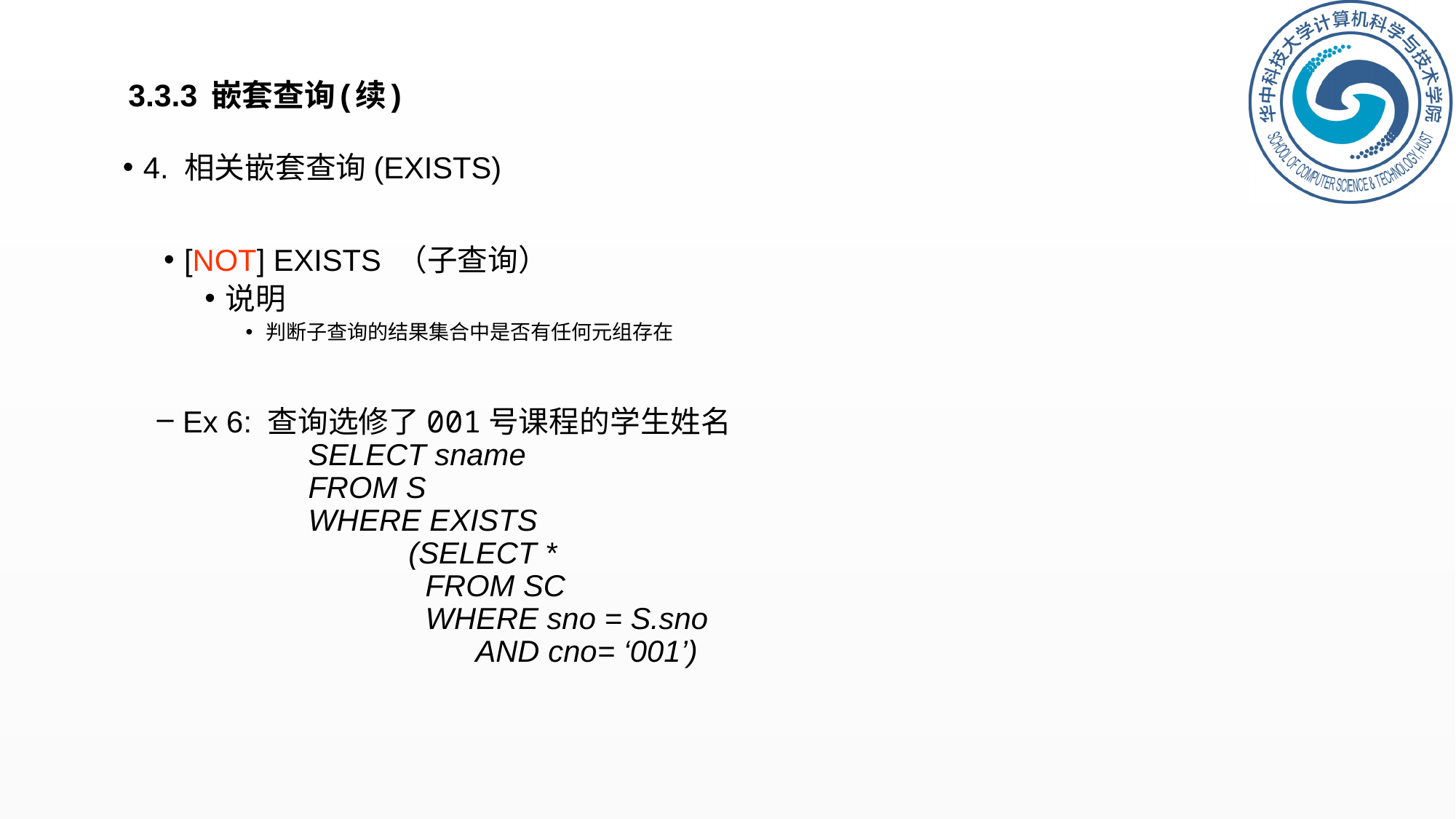

# 3.3.3 嵌套查询(续)
4. 相关嵌套查询(EXISTS)

[NOT] EXISTS （子查询）
说明
判断子查询的结果集合中是否有任何元组存在

Ex 6: 查询选修了001号课程的学生姓名
               SELECT sname
               FROM S
               WHERE EXISTS
                           (SELECT *
                             FROM SC
                             WHERE sno = S.sno
                                   AND cno= ‘001’)